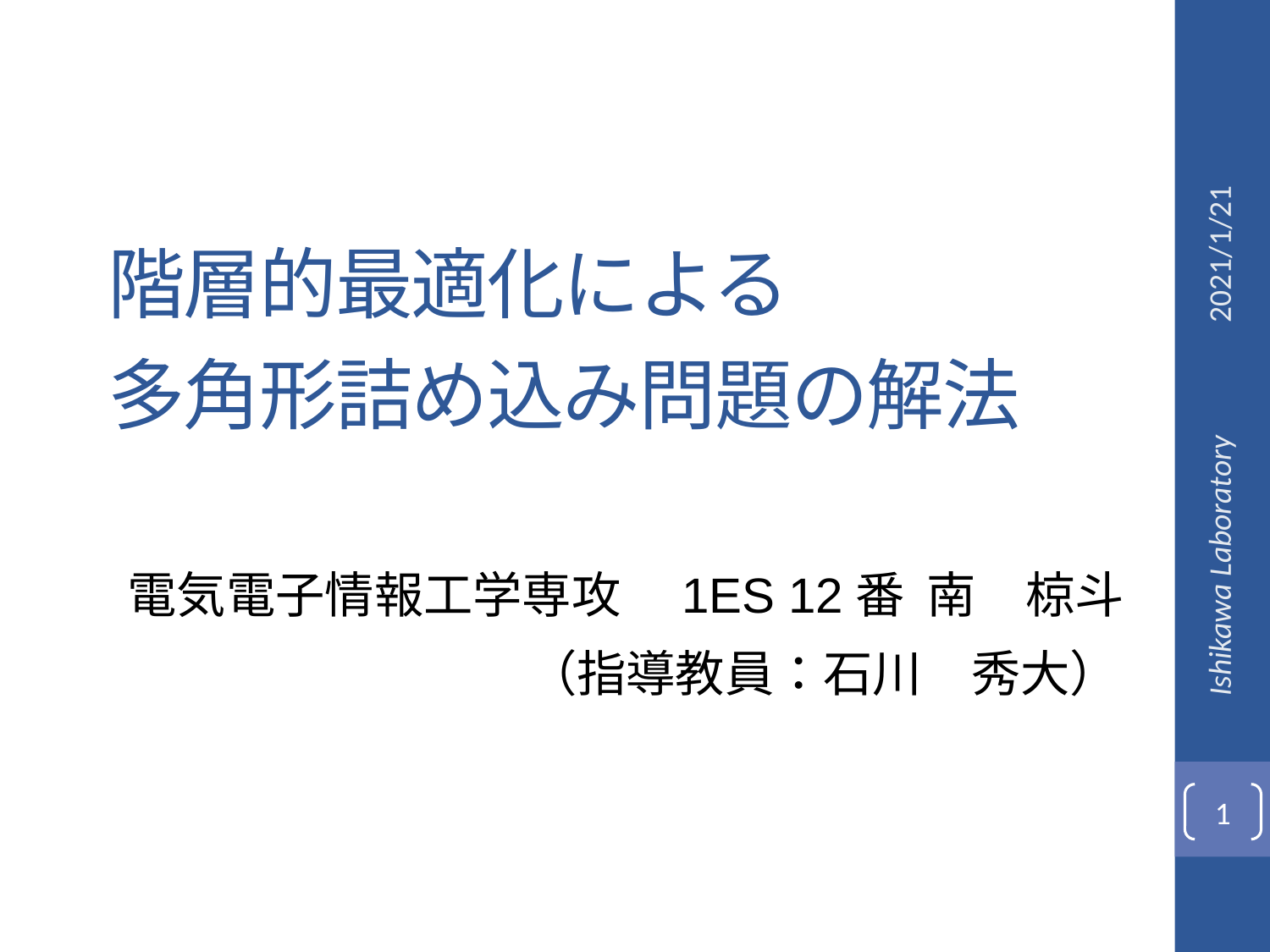

2021/1/21
# 階層的最適化による
多角形詰め込み問題の解法
電気電子情報工学専攻　1ES 12番  南　椋斗
Ishikawa Laboratory
（指導教員：石川　秀大）
1